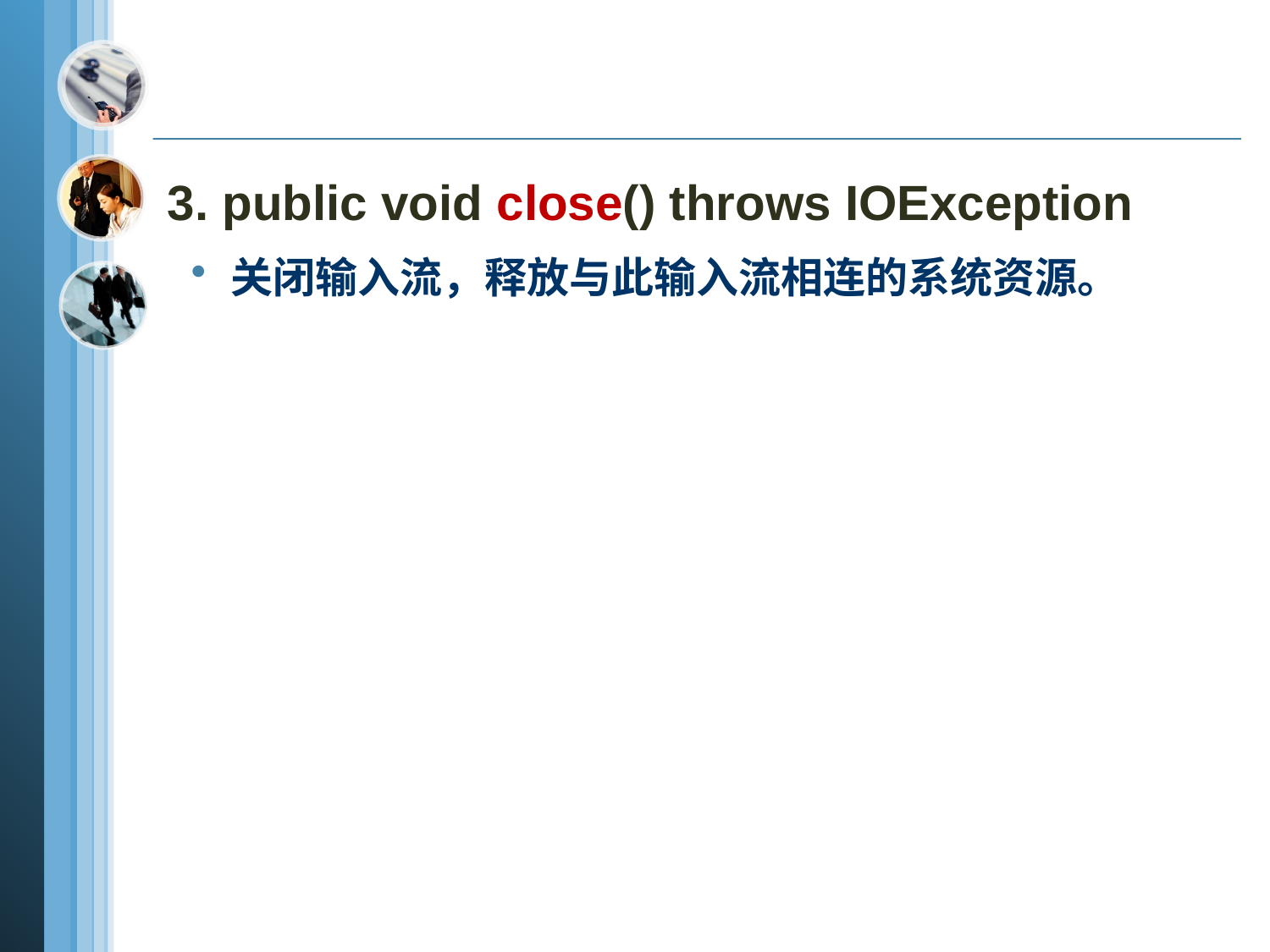

3. public void close() throws IOException
关闭输入流，释放与此输入流相连的系统资源。